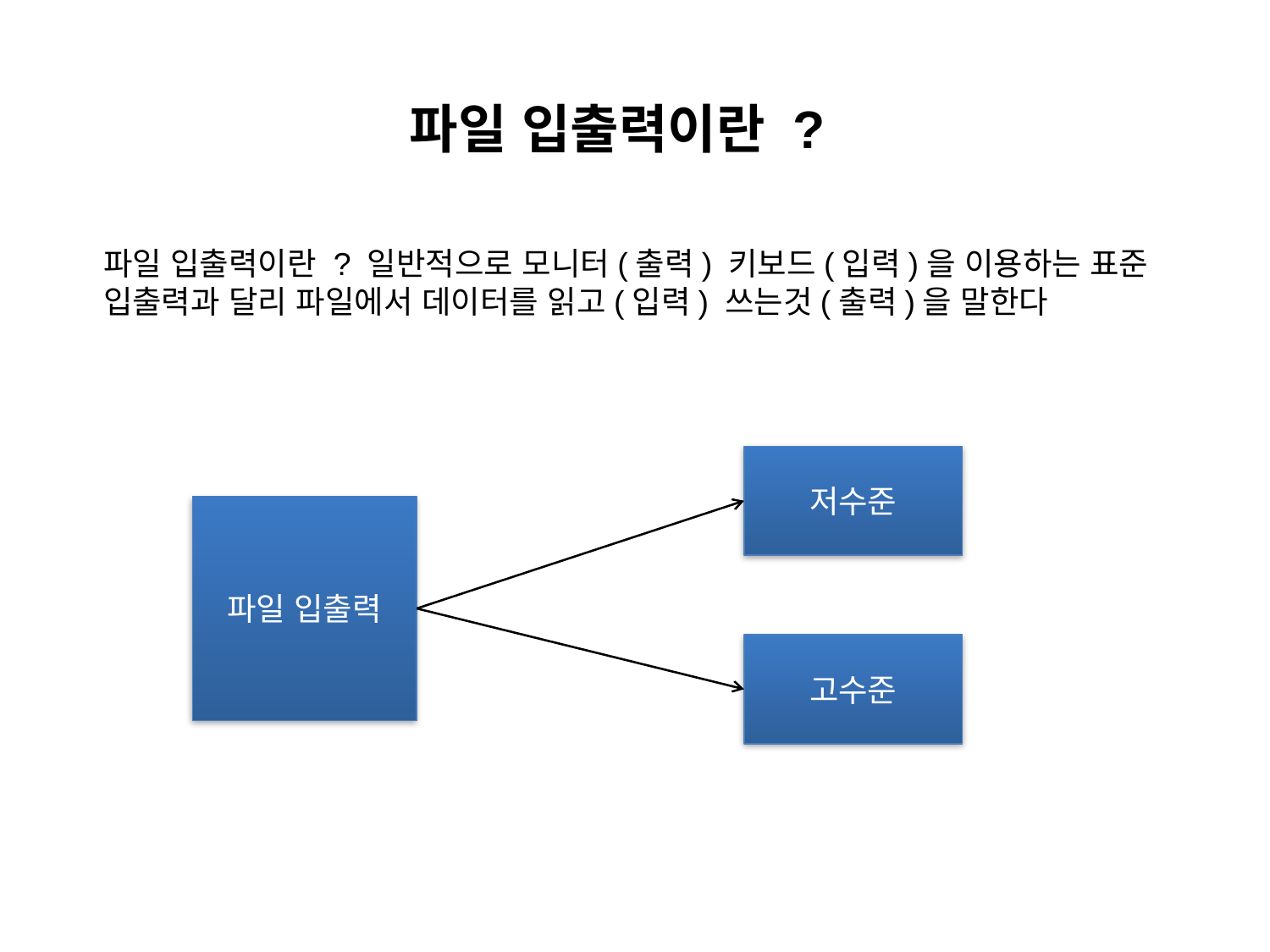

파일 입출력이란 ?
파일 입출력이란 ? 일반적으로 모니터(출력) 키보드(입력)을 이용하는 표준
입출력과 달리 파일에서 데이터를 읽고(입력) 쓰는것(출력)을 말한다
저수준
파일 입출력
고수준